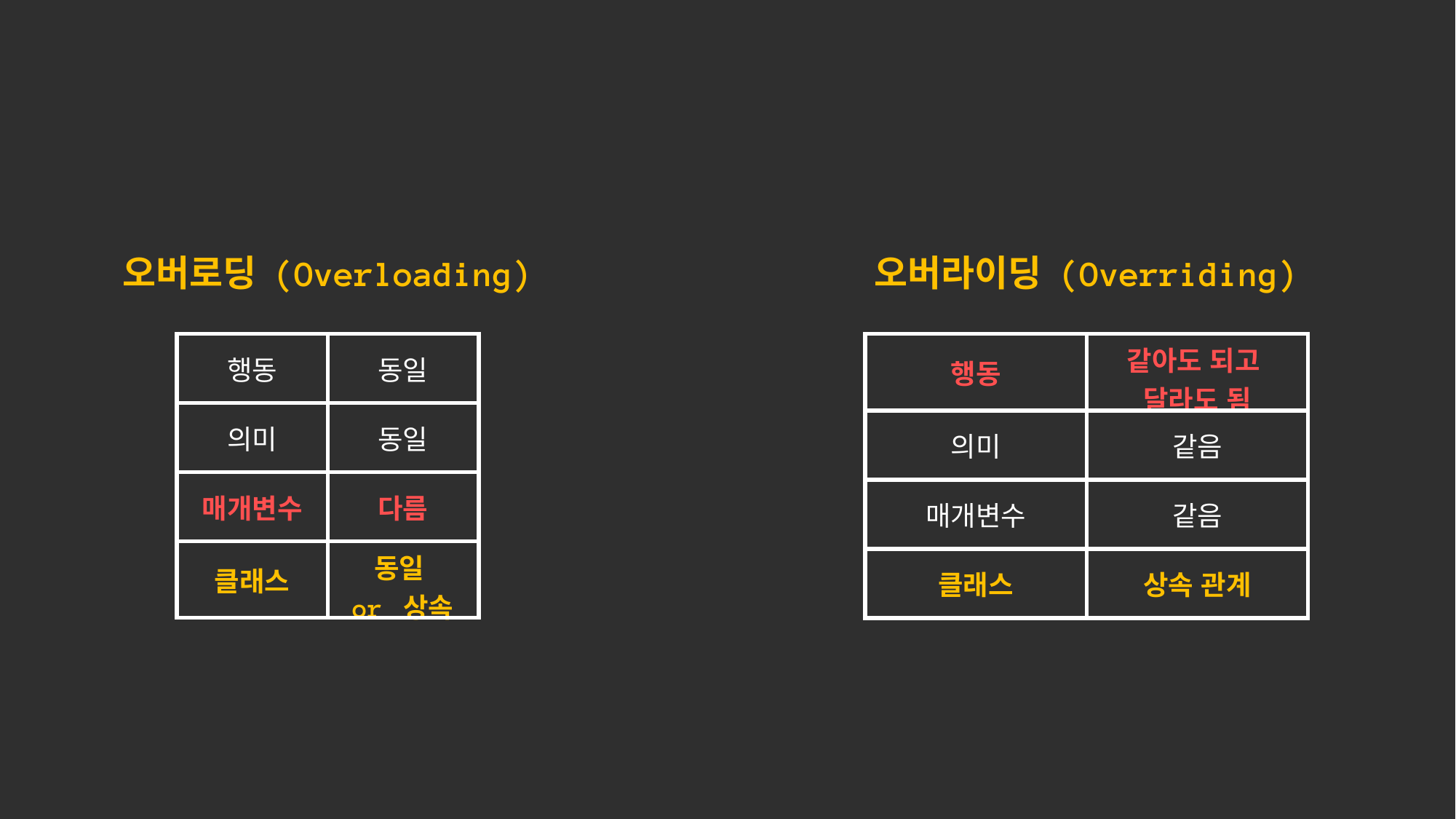

오버로딩 (Overloading)
오버라이딩 (Overriding)
| 행동 | 동일 |
| --- | --- |
| 의미 | 동일 |
| 매개변수 | 다름 |
| 클래스 | 동일 or 상속 |
| 행동 | 같아도 되고 달라도 됨 |
| --- | --- |
| 의미 | 같음 |
| 매개변수 | 같음 |
| 클래스 | 상속 관계 |